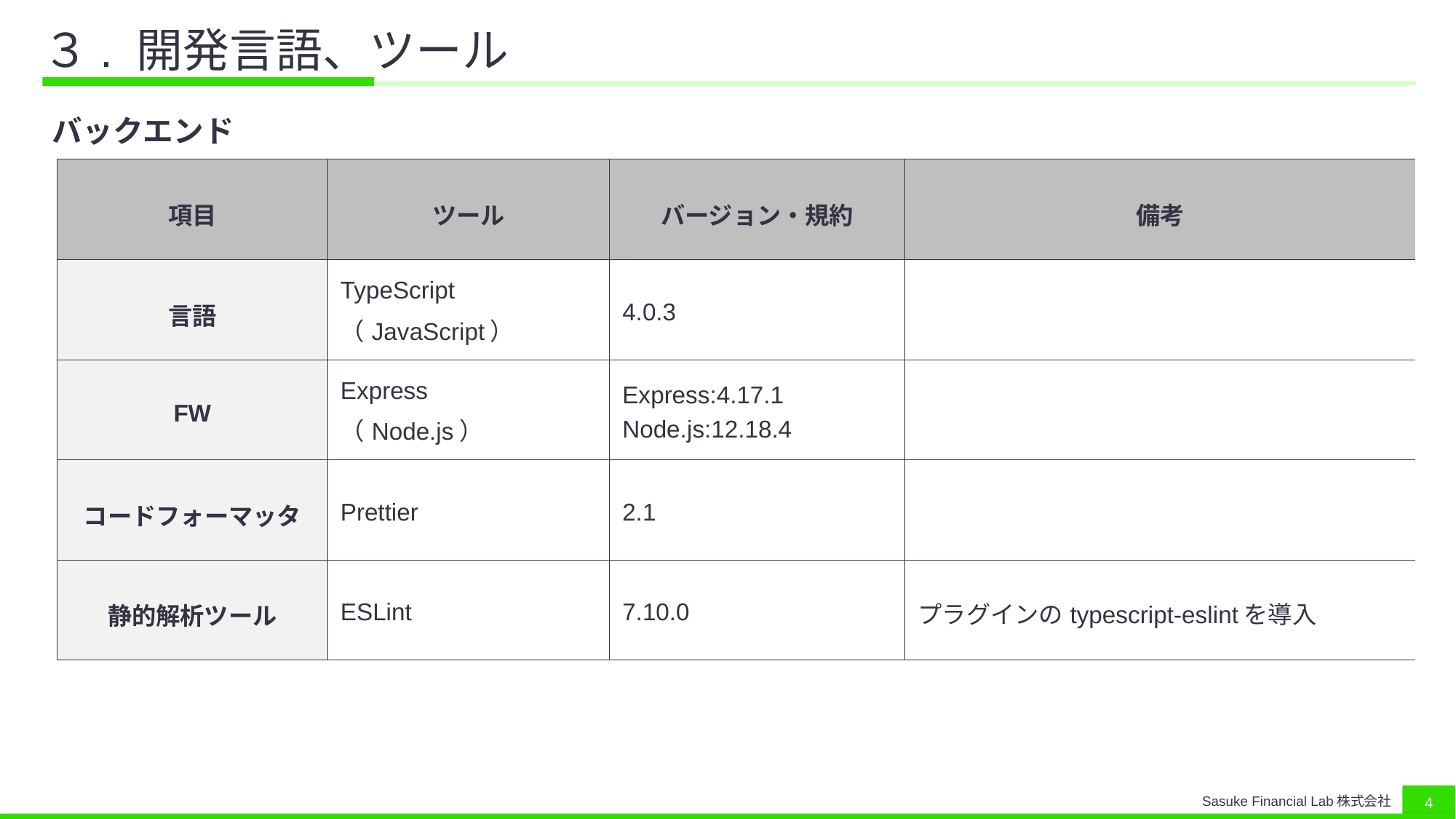

# ３. 開発言語、ツール

バックエンド

| 項目 | ツール | バージョン・規約 | 備考 |
| --- | --- | --- | --- |
| 言語 | TypeScript （JavaScript） | 4.0.3 |  |
| FW | Express （Node.js） | Express:4.17.1 Node.js:12.18.4 |  |
| コードフォーマッタ | Prettier | 2.1 |  |
| 静的解析ツール | ESLint | 7.10.0 | プラグインのtypescript-eslintを導入 |
4
Sasuke Financial Lab株式会社